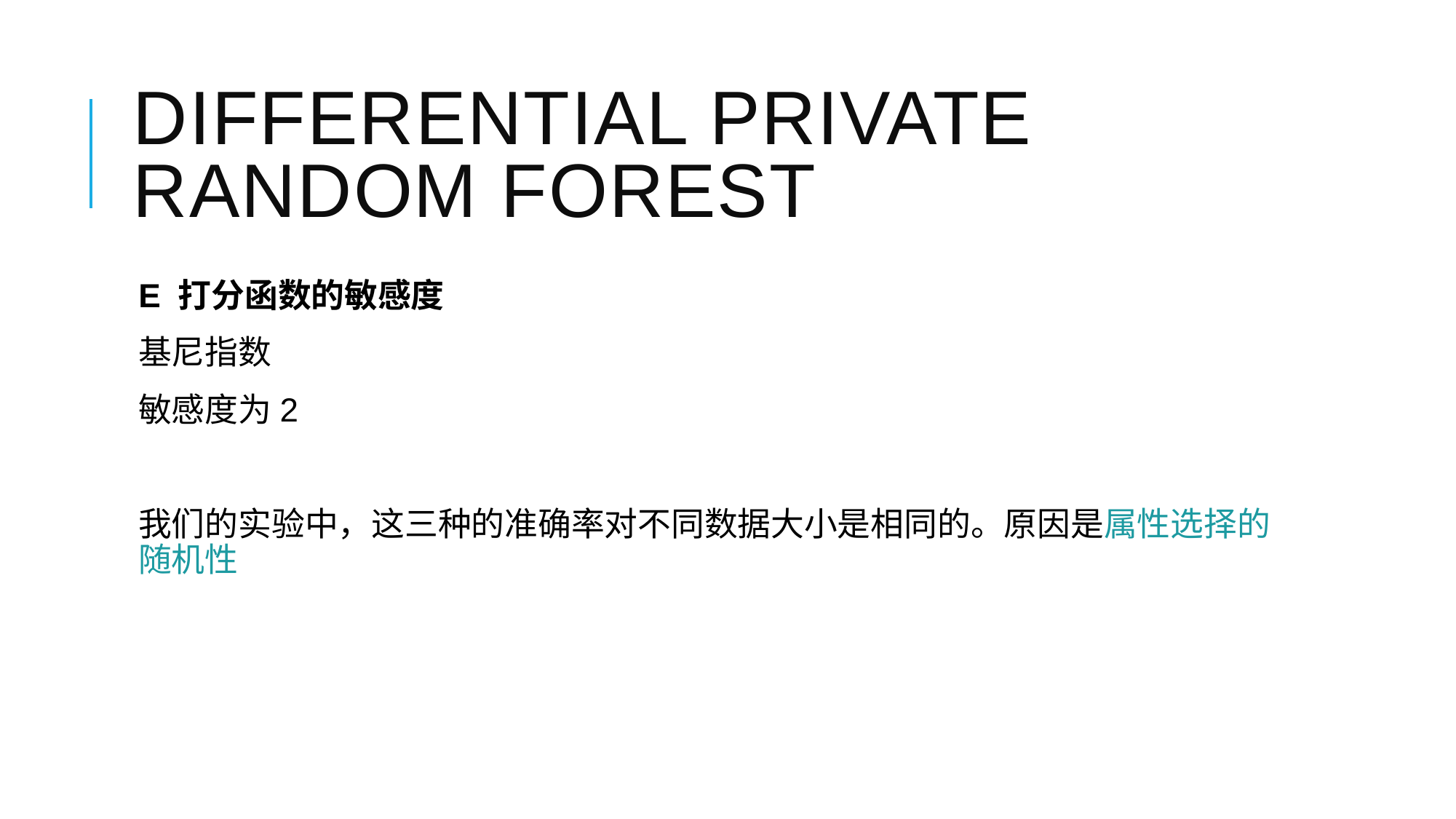

# DIFFERENTIAL PRIVATE RANDOM FOREST
E 打分函数的敏感度
基尼指数
敏感度为2

我们的实验中，这三种的准确率对不同数据大小是相同的。原因是属性选择的随机性